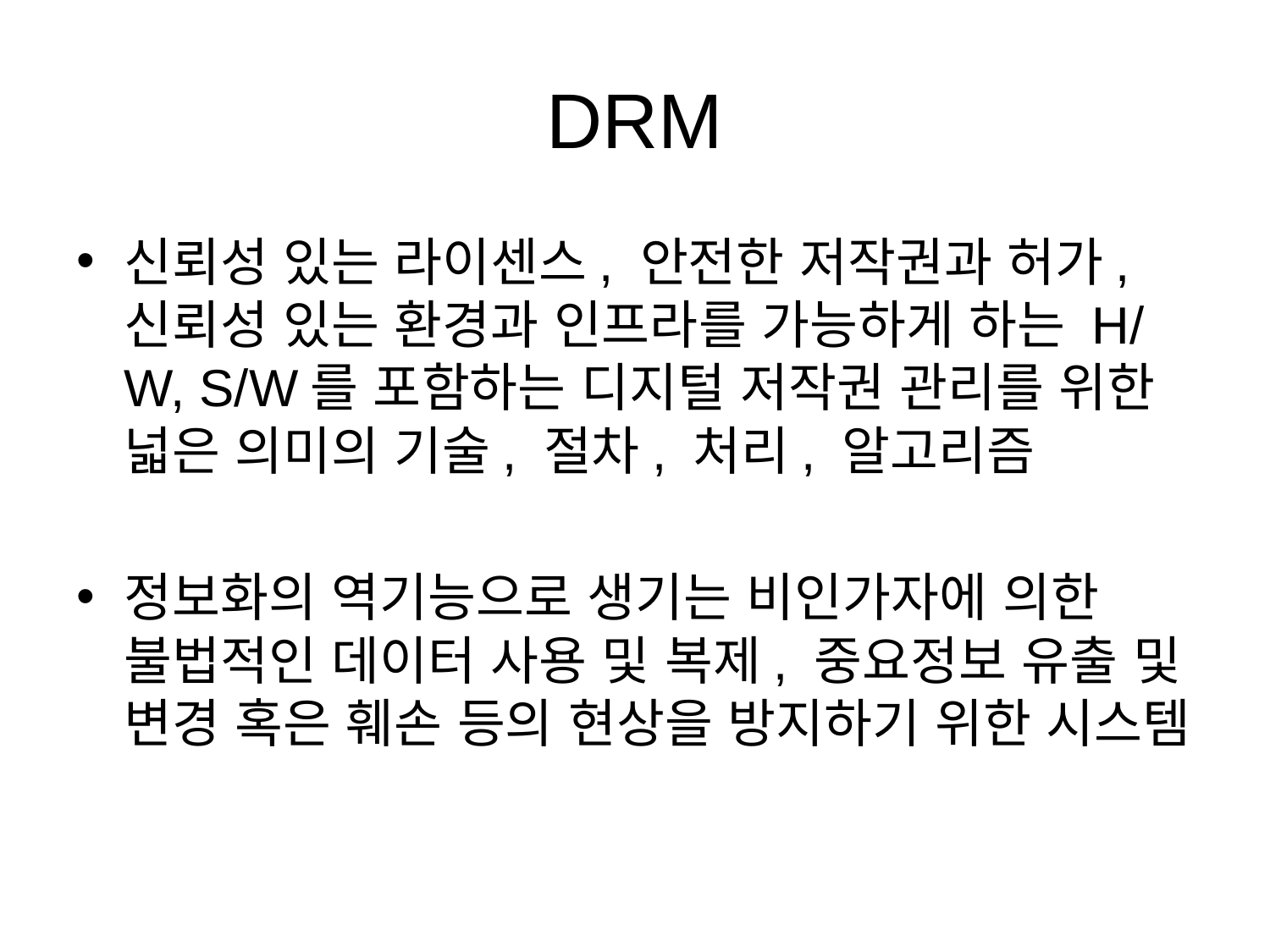

# DRM
신뢰성 있는 라이센스, 안전한 저작권과 허가, 신뢰성 있는 환경과 인프라를 가능하게 하는 H/W, S/W를 포함하는 디지털 저작권 관리를 위한 넓은 의미의 기술, 절차, 처리, 알고리즘

정보화의 역기능으로 생기는 비인가자에 의한 불법적인 데이터 사용 및 복제, 중요정보 유출 및 변경 혹은 훼손 등의 현상을 방지하기 위한 시스템